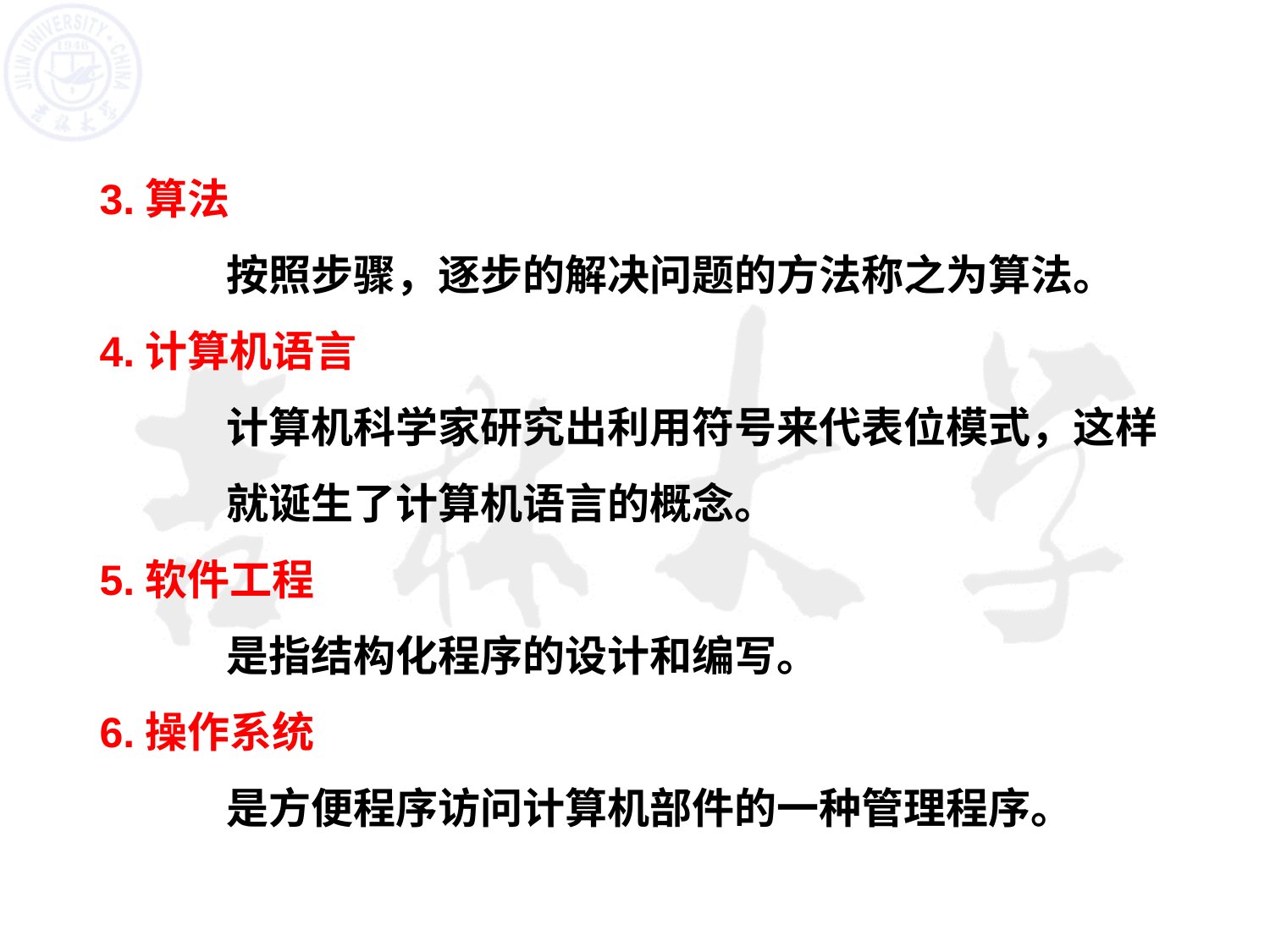

3.算法
	按照步骤，逐步的解决问题的方法称之为算法。
4.计算机语言
	计算机科学家研究出利用符号来代表位模式，这样	就诞生了计算机语言的概念。
5.软件工程
	是指结构化程序的设计和编写。
6.操作系统
	是方便程序访问计算机部件的一种管理程序。